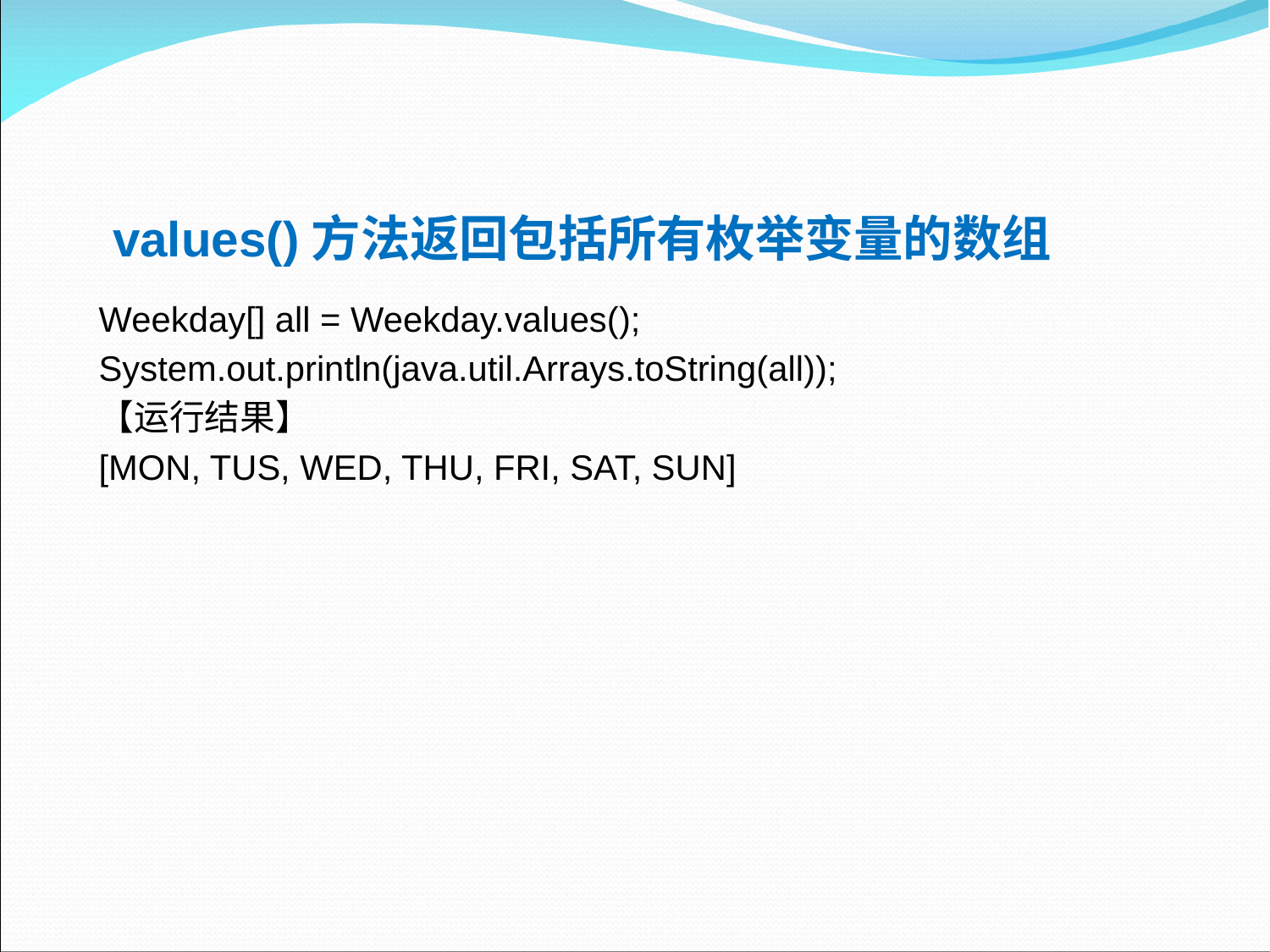

# values()方法返回包括所有枚举变量的数组
Weekday[] all = Weekday.values();
System.out.println(java.util.Arrays.toString(all));
【运行结果】
[MON, TUS, WED, THU, FRI, SAT, SUN]